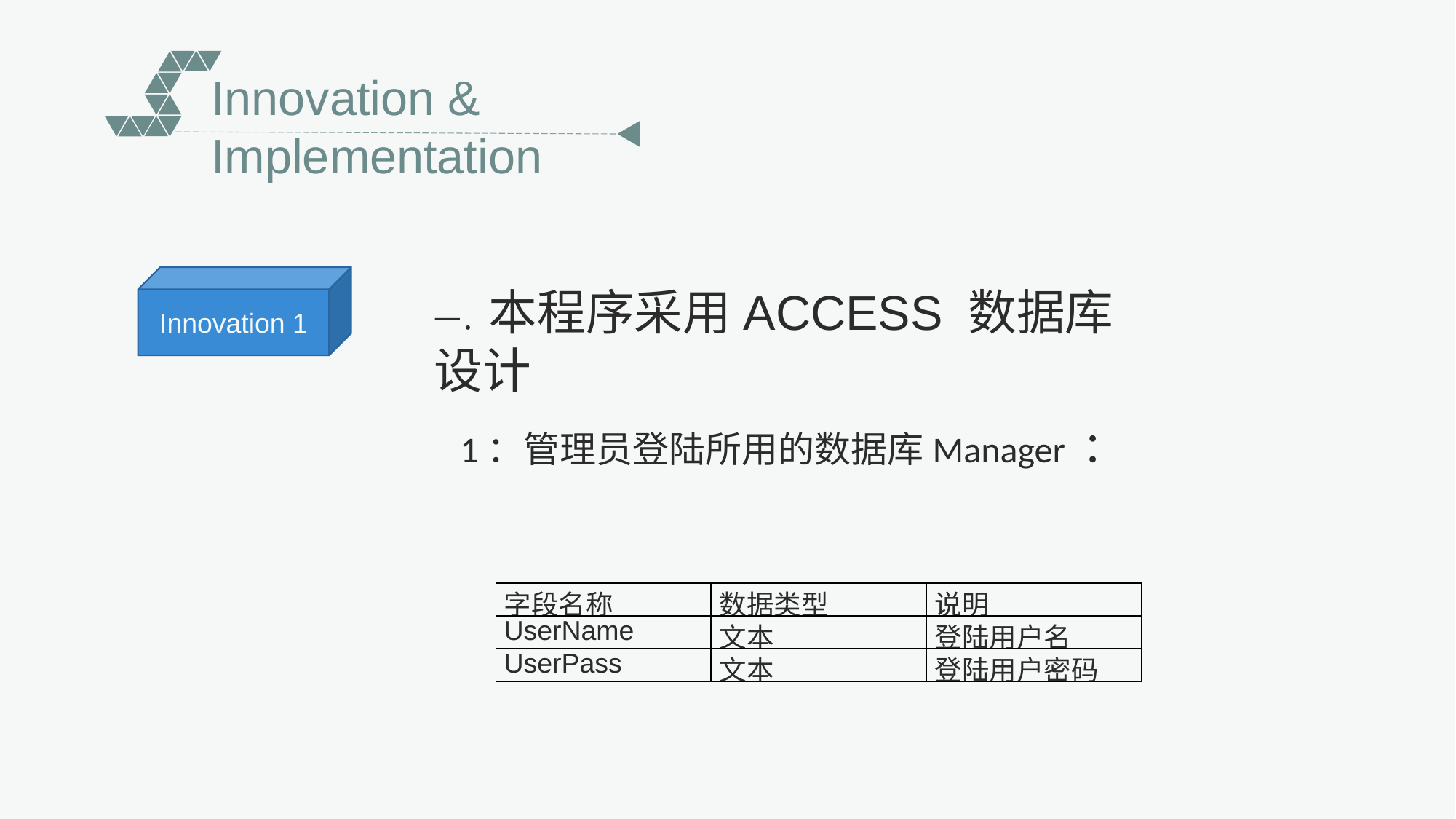

Innovation & Implementation

Innovation 1
一．本程序采用ACCESS 数据库设计
1：管理员登陆所用的数据库Manager ：

| 字段名称 | 数据类型 | 说明 |
| --- | --- | --- |
| UserName | 文本 | 登陆用户名 |
| UserPass | 文本 | 登陆用户密码 |